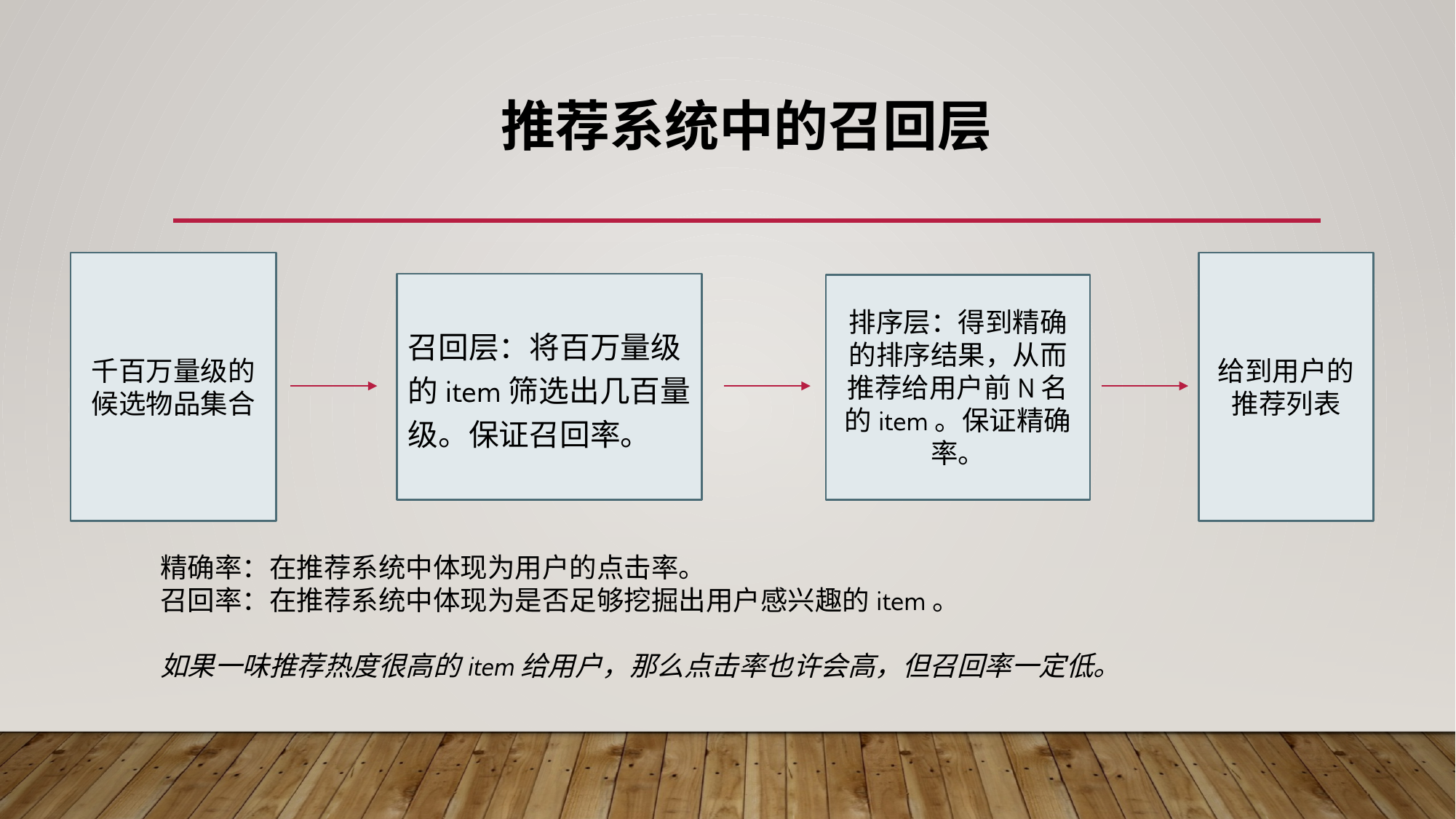

# 推荐系统中的召回层
千百万量级的候选物品集合
给到用户的推荐列表
召回层：将百万量级的item筛选出几百量级。保证召回率。
排序层：得到精确的排序结果，从而推荐给用户前N名的item。保证精确率。
精确率：在推荐系统中体现为用户的点击率。
召回率：在推荐系统中体现为是否足够挖掘出用户感兴趣的item。

如果一味推荐热度很高的item给用户，那么点击率也许会高，但召回率一定低。